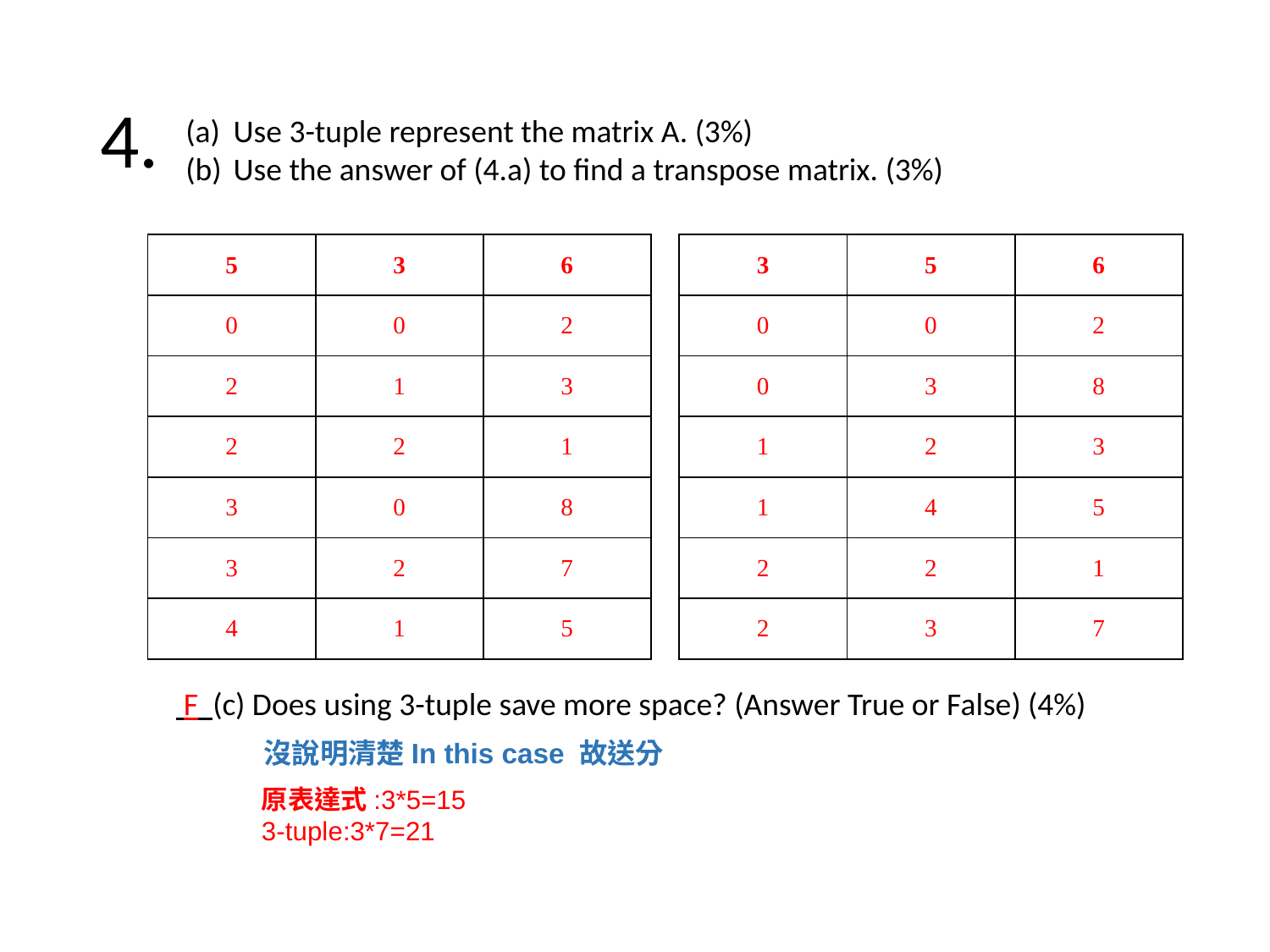

# 4.
Use 3-tuple represent the matrix A. (3%)
Use the answer of (4.a) to find a transpose matrix. (3%)
| 3 | 5 | 6 |
| --- | --- | --- |
| 0 | 0 | 2 |
| 0 | 3 | 8 |
| 1 | 2 | 3 |
| 1 | 4 | 5 |
| 2 | 2 | 1 |
| 2 | 3 | 7 |
| 5 | 3 | 6 |
| --- | --- | --- |
| 0 | 0 | 2 |
| 2 | 1 | 3 |
| 2 | 2 | 1 |
| 3 | 0 | 8 |
| 3 | 2 | 7 |
| 4 | 1 | 5 |
 F  (c) Does using 3-tuple save more space? (Answer True or False) (4%)
沒說明清楚In this case 故送分
原表達式:3*5=15
3-tuple:3*7=21